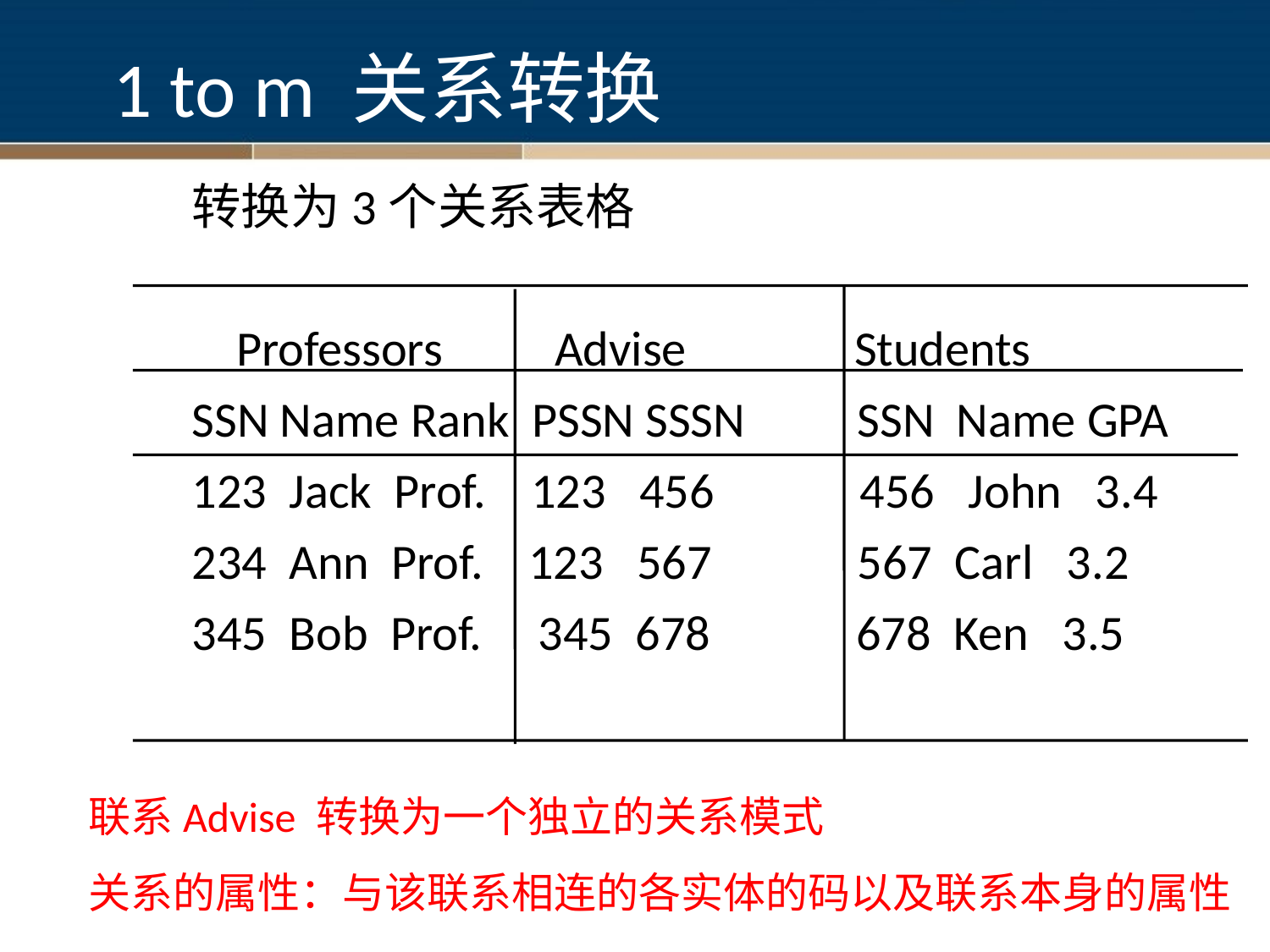

1 to m 关系转换
转换为3个关系表格

    Professors          Advise               Students
SSN Name Rank  PSSN SSSN          SSN  Name GPA
123  Jack  Prof.    123   456             456   John   3.4
234  Ann  Prof.    123   567             567  Carl   3.2
345  Bob  Prof.     345  678             678  Ken   3.5

联系Advise 转换为一个独立的关系模式
关系的属性：与该联系相连的各实体的码以及联系本身的属性